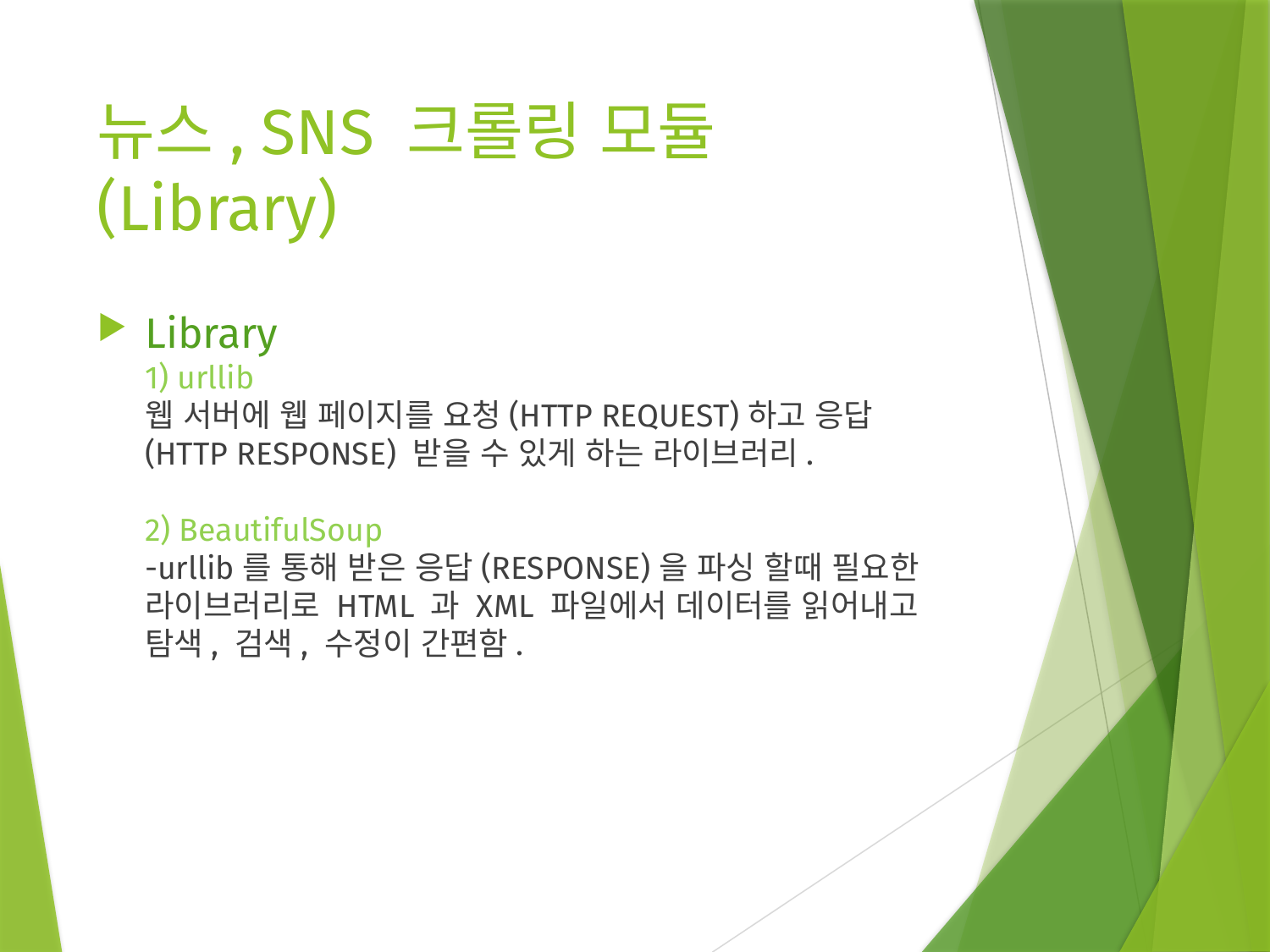

# 뉴스, SNS 크롤링 모듈(Library)
Library
1) urllib
웹 서버에 웹 페이지를 요청(HTTP REQUEST)하고 응답
(HTTP RESPONSE) 받을 수 있게 하는 라이브러리.
2) BeautifulSoup
-urllib를 통해 받은 응답(RESPONSE)을 파싱 할때 필요한 라이브러리로 HTML 과 XML 파일에서 데이터를 읽어내고
탐색, 검색, 수정이 간편함.